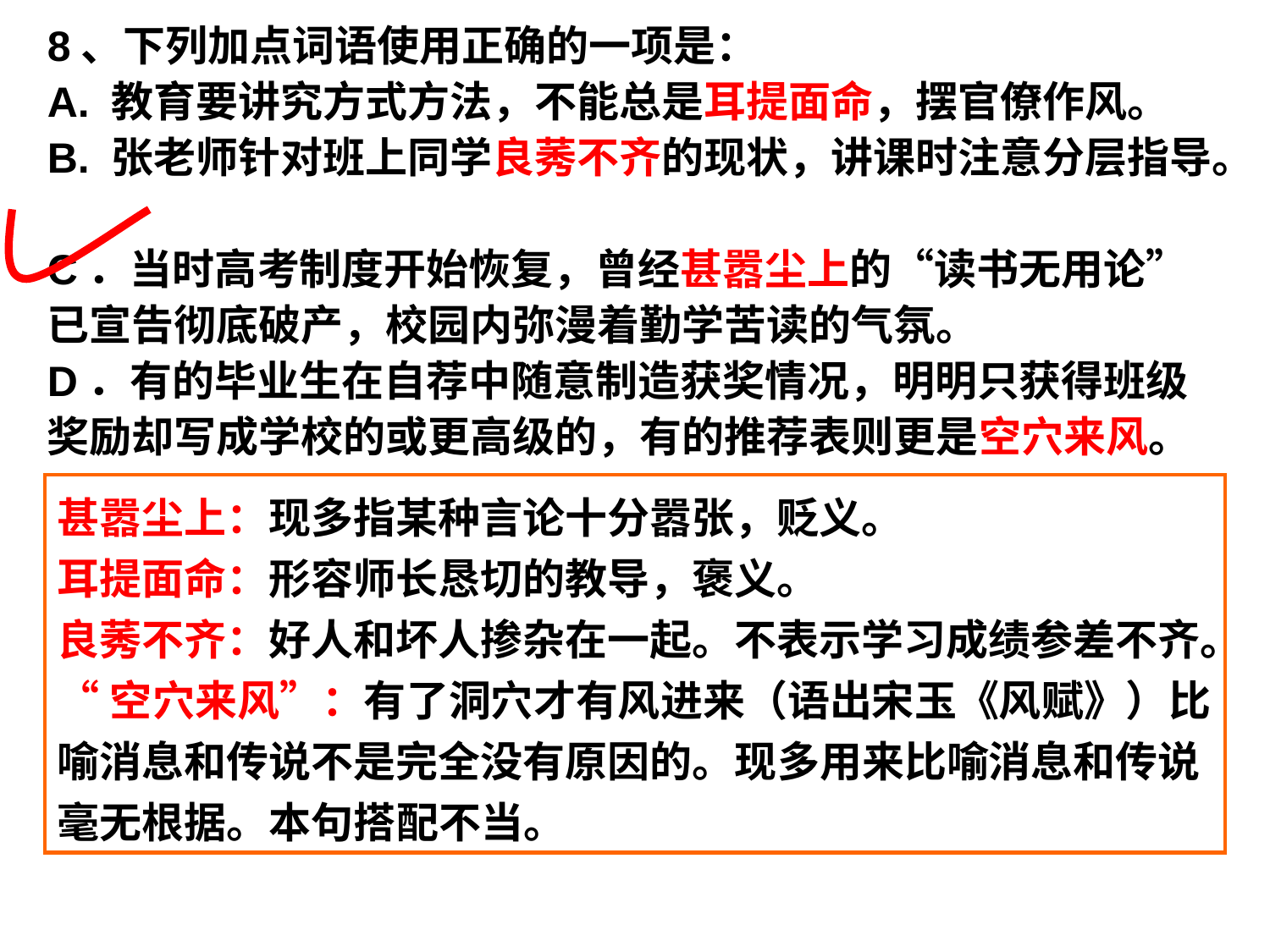

8、下列加点词语使用正确的一项是：
A. 教育要讲究方式方法，不能总是耳提面命，摆官僚作风。
B. 张老师针对班上同学良莠不齐的现状，讲课时注意分层指导。
C．当时高考制度开始恢复，曾经甚嚣尘上的“读书无用论”已宣告彻底破产，校园内弥漫着勤学苦读的气氛。
D．有的毕业生在自荐中随意制造获奖情况，明明只获得班级奖励却写成学校的或更高级的，有的推荐表则更是空穴来风。

甚嚣尘上：现多指某种言论十分嚣张，贬义。
耳提面命：形容师长恳切的教导，褒义。
良莠不齐：好人和坏人掺杂在一起。不表示学习成绩参差不齐。
“空穴来风”：有了洞穴才有风进来（语出宋玉《风赋》）比喻消息和传说不是完全没有原因的。现多用来比喻消息和传说毫无根据。本句搭配不当。